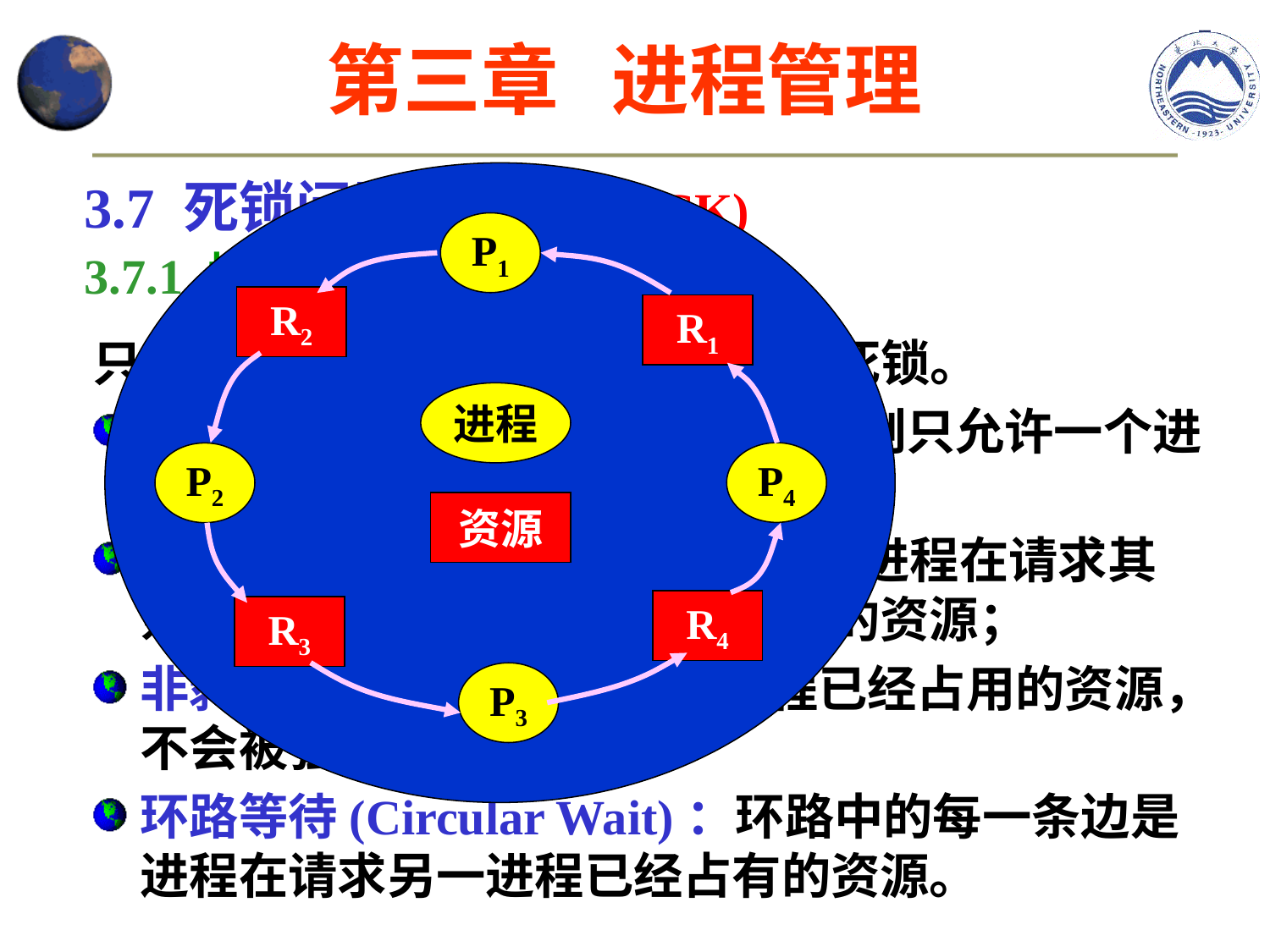

第三章   进程管理
3.7 死锁问题 (DEADLOCK)
3.7.1 概述——死锁发生的条件

P1

R2
R1

进程
P4
P2
资源

R4
R3

P3

只有4个条件都满足时，才会出现死锁。
互斥(Mutual exclusion)：任一时刻只允许一个进程使用资源；
请求和保持(Request and hold)：进程在请求其余资源时，不主动释放已经占用的资源；
非剥夺(Nonpreemptive)：进程已经占用的资源，不会被强制剥夺；
环路等待(Circular Wait)：环路中的每一条边是进程在请求另一进程已经占有的资源。